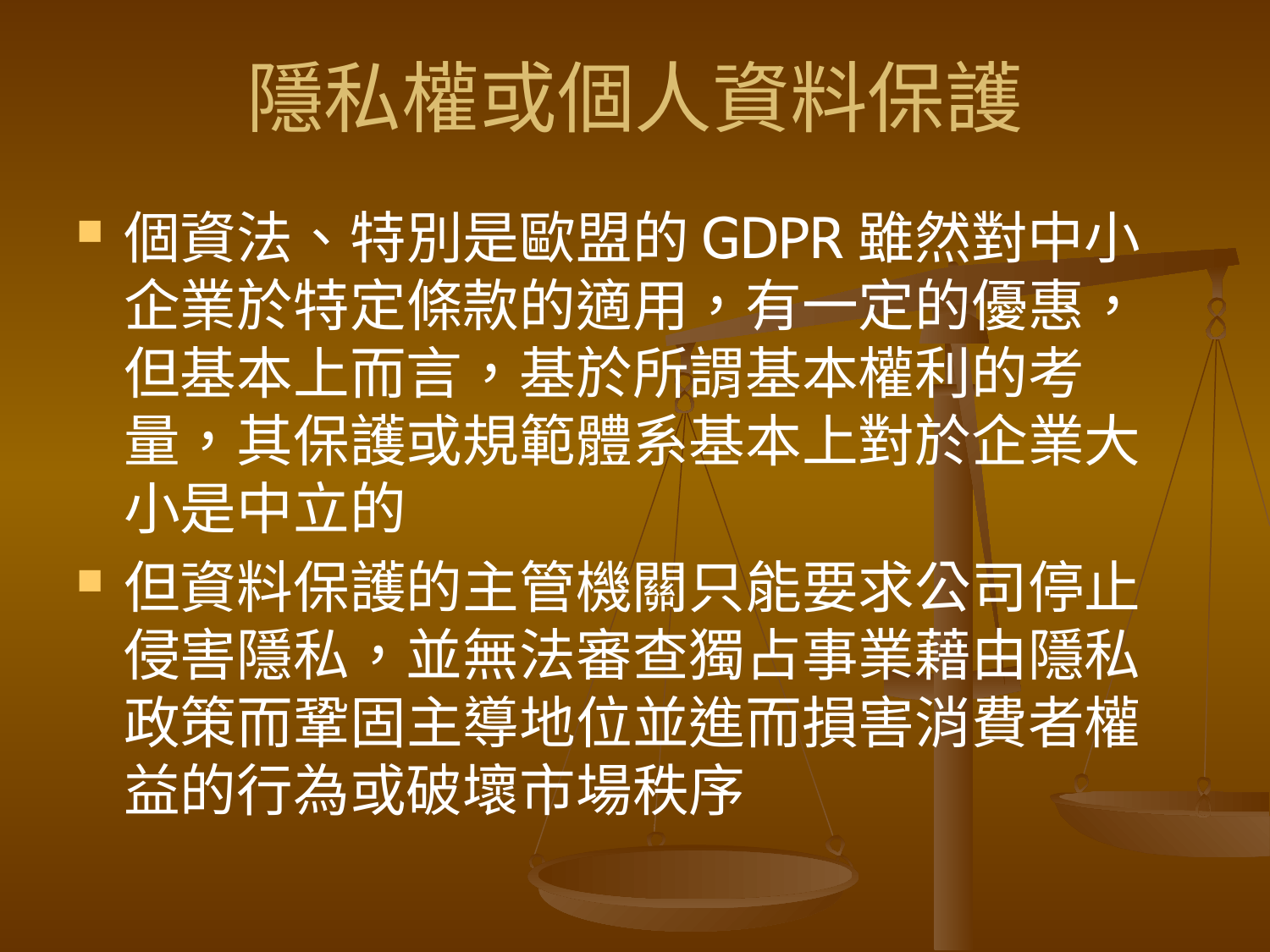

# 隱私權或個人資料保護
個資法、特別是歐盟的GDPR雖然對中小企業於特定條款的適用，有一定的優惠，但基本上而言，基於所謂基本權利的考量，其保護或規範體系基本上對於企業大小是中立的
但資料保護的主管機關只能要求公司停止侵害隱私，並無法審查獨占事業藉由隱私政策而鞏固主導地位並進而損害消費者權益的行為或破壞市場秩序